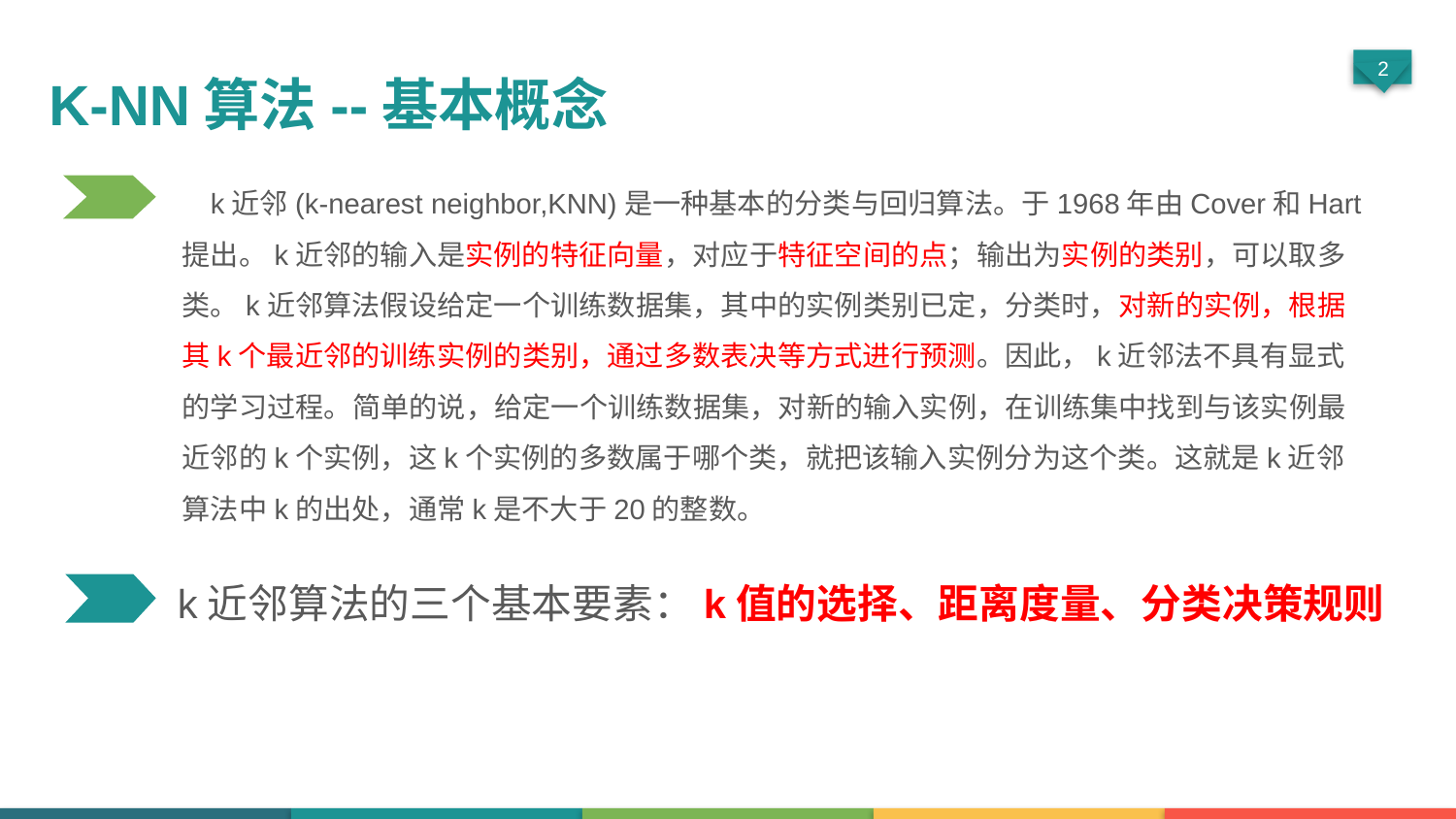

K-NN算法--基本概念
 k近邻(k-nearest neighbor,KNN)是一种基本的分类与回归算法。于1968年由Cover和Hart提出。k近邻的输入是实例的特征向量，对应于特征空间的点；输出为实例的类别，可以取多类。k近邻算法假设给定一个训练数据集，其中的实例类别已定，分类时，对新的实例，根据其k个最近邻的训练实例的类别，通过多数表决等方式进行预测。因此，k近邻法不具有显式的学习过程。简单的说，给定一个训练数据集，对新的输入实例，在训练集中找到与该实例最近邻的k个实例，这k个实例的多数属于哪个类，就把该输入实例分为这个类。这就是k近邻算法中k的出处，通常k是不大于20的整数。

k近邻算法的三个基本要素：k值的选择、距离度量、分类决策规则